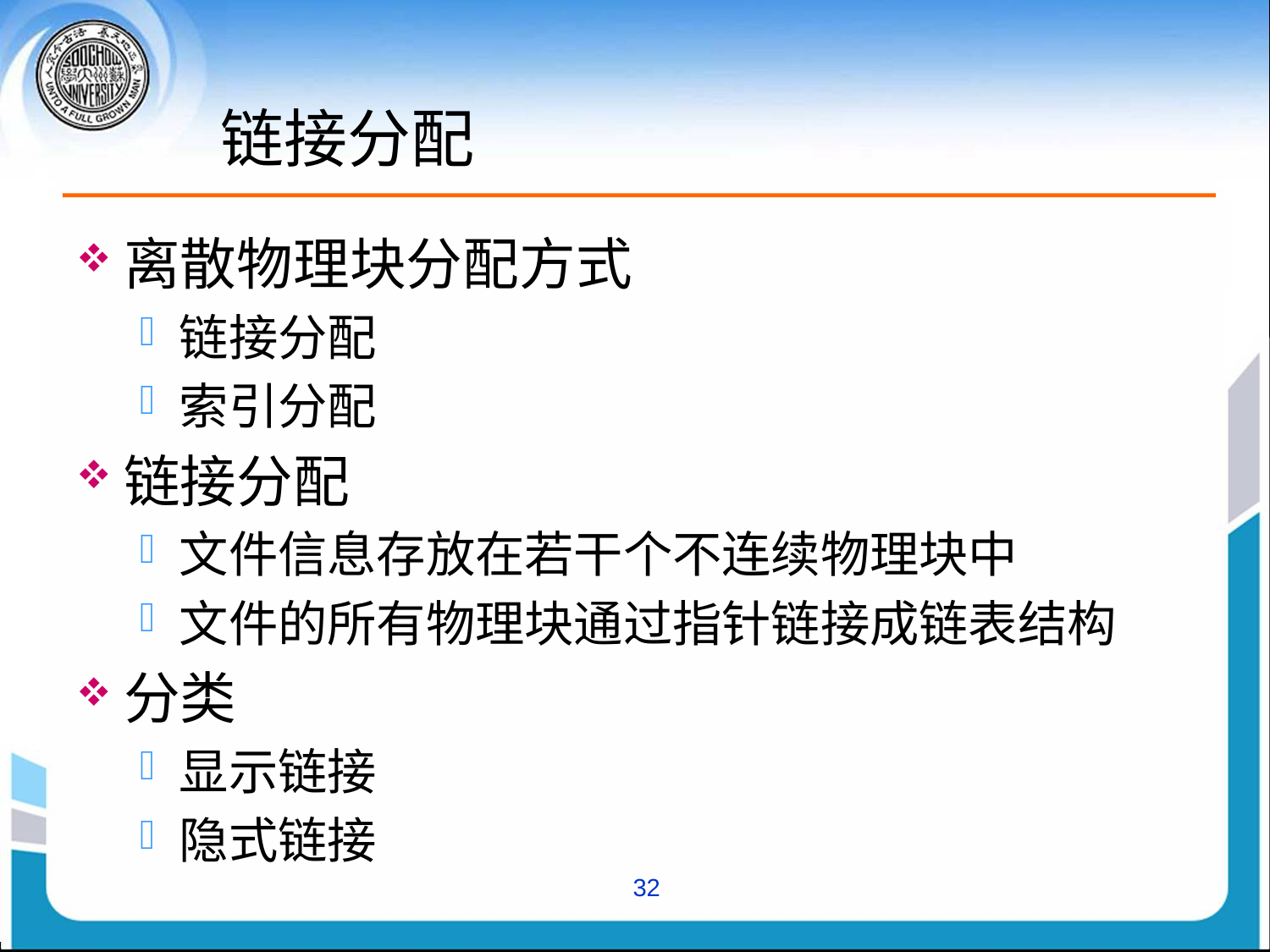

# 链接分配
离散物理块分配方式
链接分配
索引分配
链接分配
文件信息存放在若干个不连续物理块中
文件的所有物理块通过指针链接成链表结构
分类
显示链接
隐式链接

32